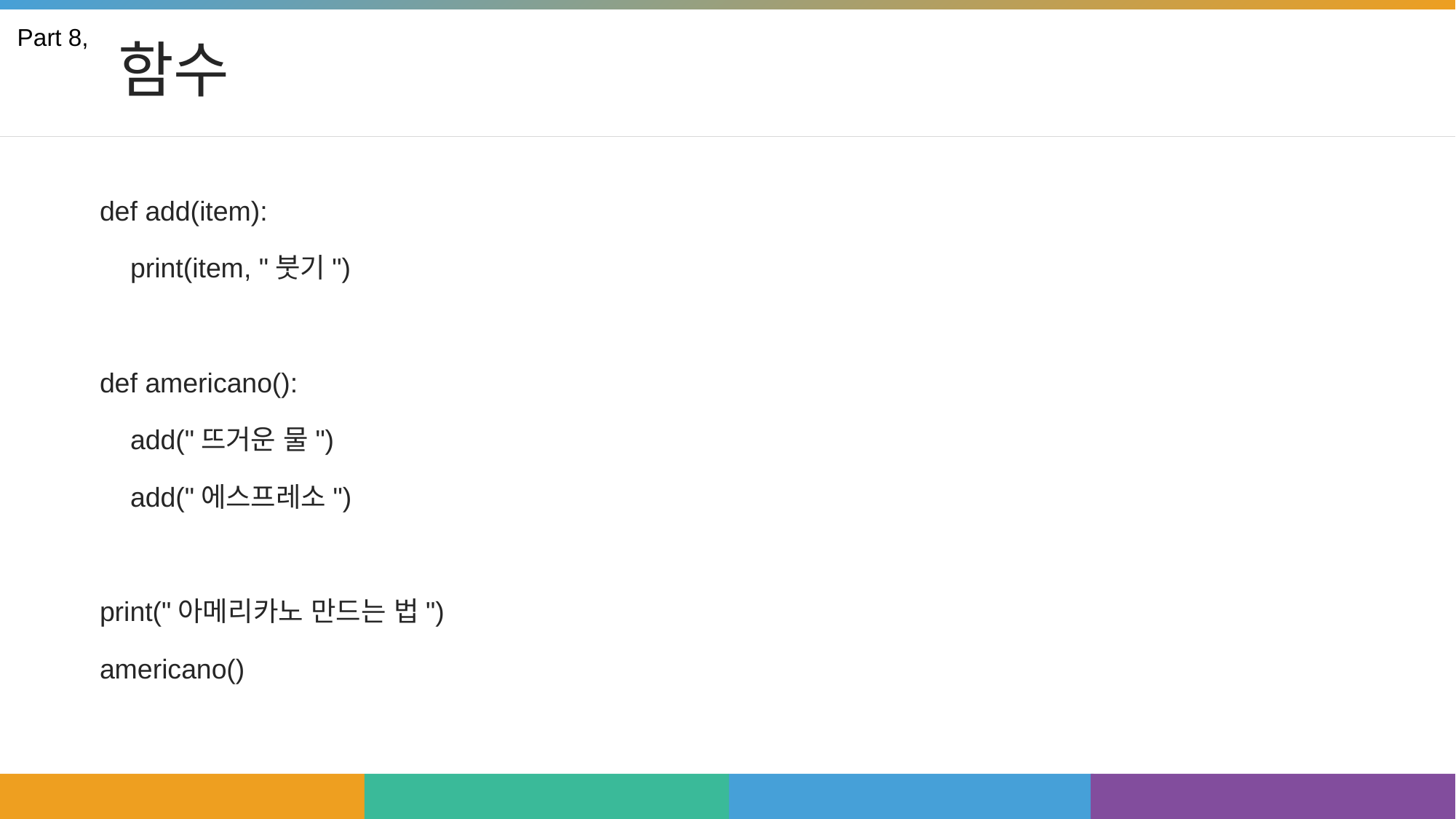

# 함수
Part 8,
def add(item):
    print(item, "붓기")

def americano():
    add("뜨거운 물")
    add("에스프레소")

print("아메리카노 만드는 법")
americano()